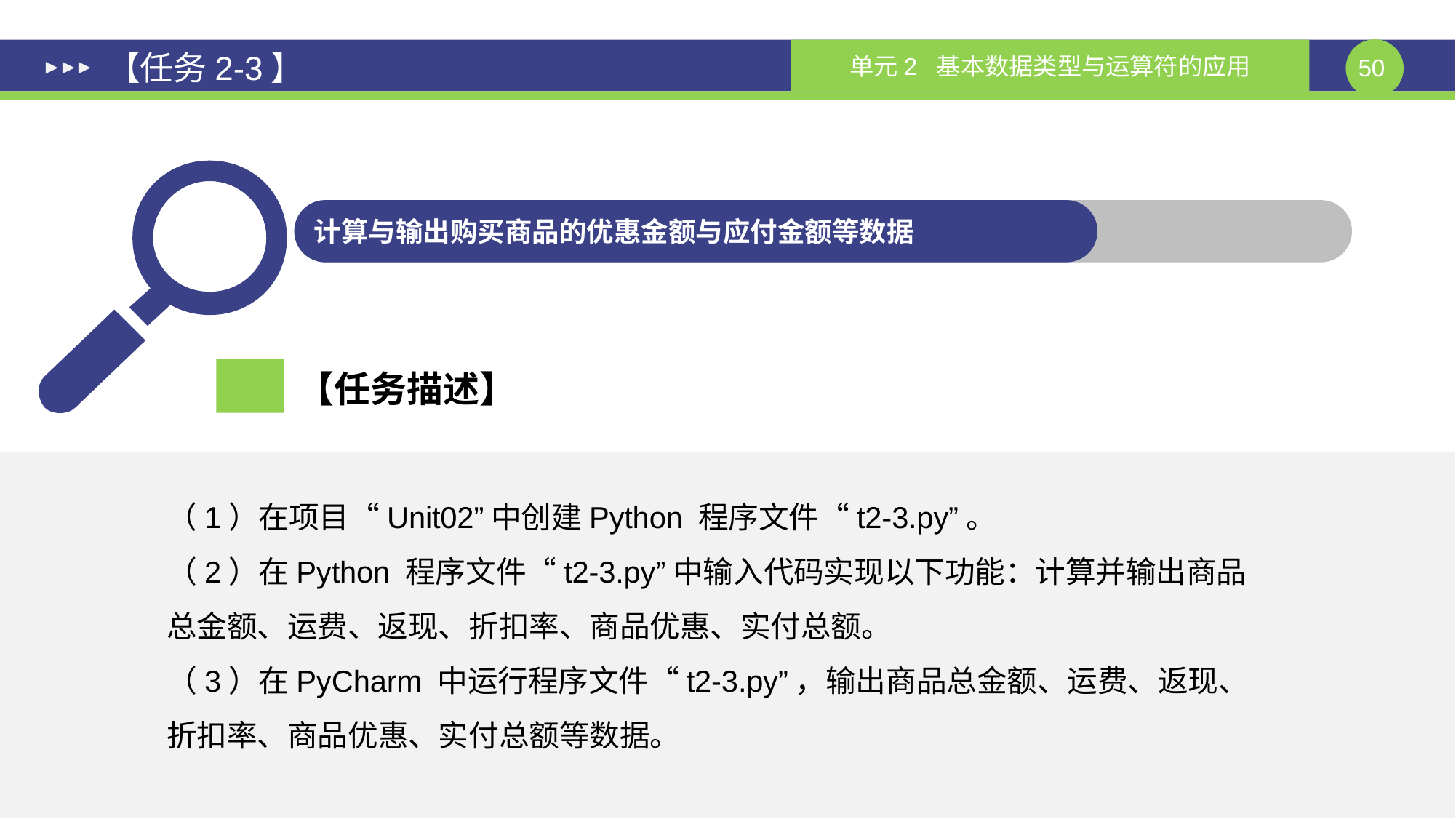

# 【任务2-3】

计算与输出购买商品的优惠金额与应付金额等数据

【任务描述】

（1）在项目“Unit02”中创建Python 程序文件“t2-3.py”。
（2）在Python 程序文件“t2-3.py”中输入代码实现以下功能：计算并输出商品总金额、运费、返现、折扣率、商品优惠、实付总额。
（3）在PyCharm 中运行程序文件“t2-3.py”，输出商品总金额、运费、返现、折扣率、商品优惠、实付总额等数据。